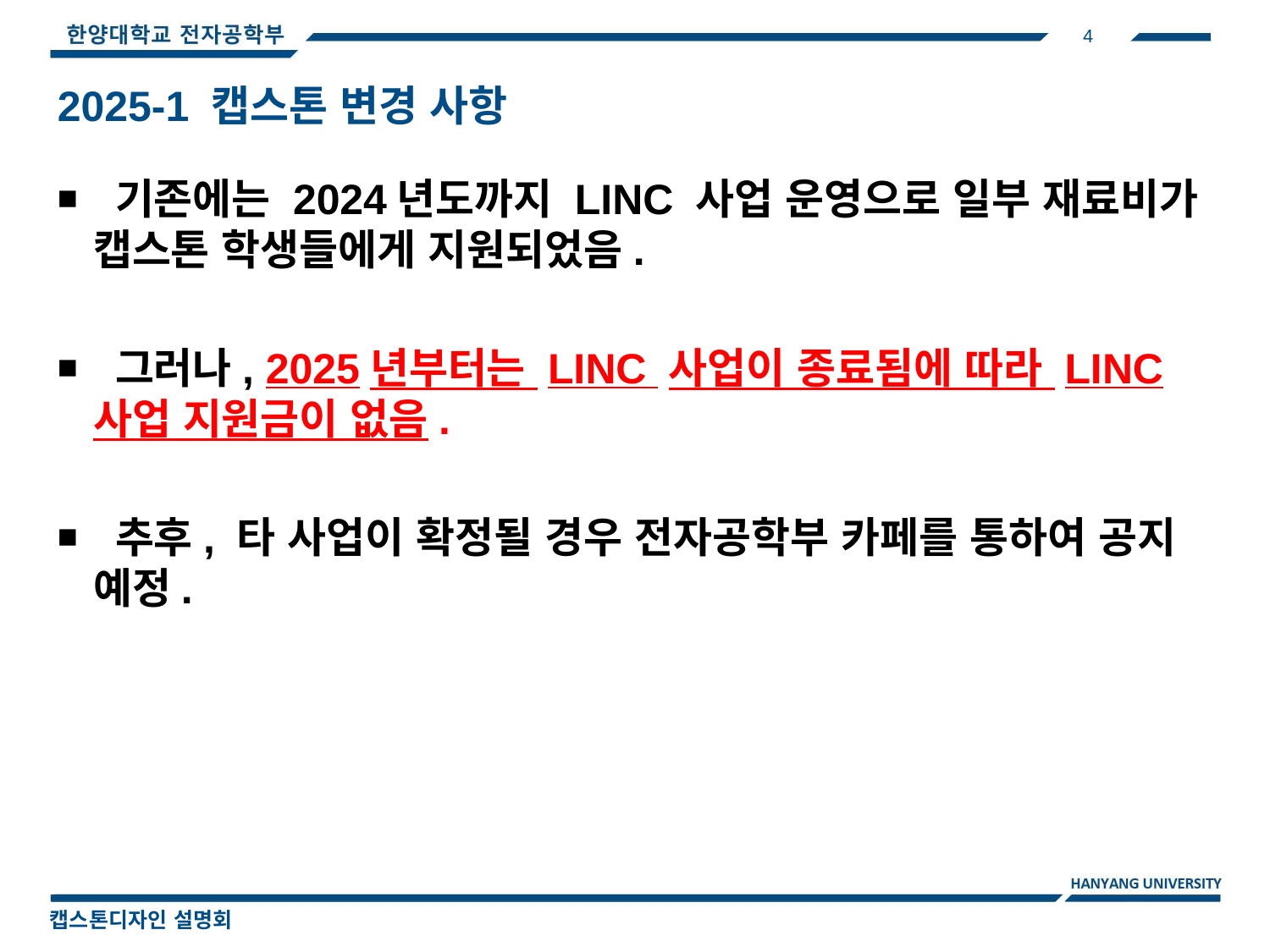

4
2025-1 캡스톤 변경 사항
 기존에는 2024년도까지 LINC 사업 운영으로 일부 재료비가 캡스톤 학생들에게 지원되었음.

 그러나, 2025년부터는 LINC 사업이 종료됨에 따라 LINC 사업 지원금이 없음.

 추후, 타 사업이 확정될 경우 전자공학부 카페를 통하여 공지 예정.